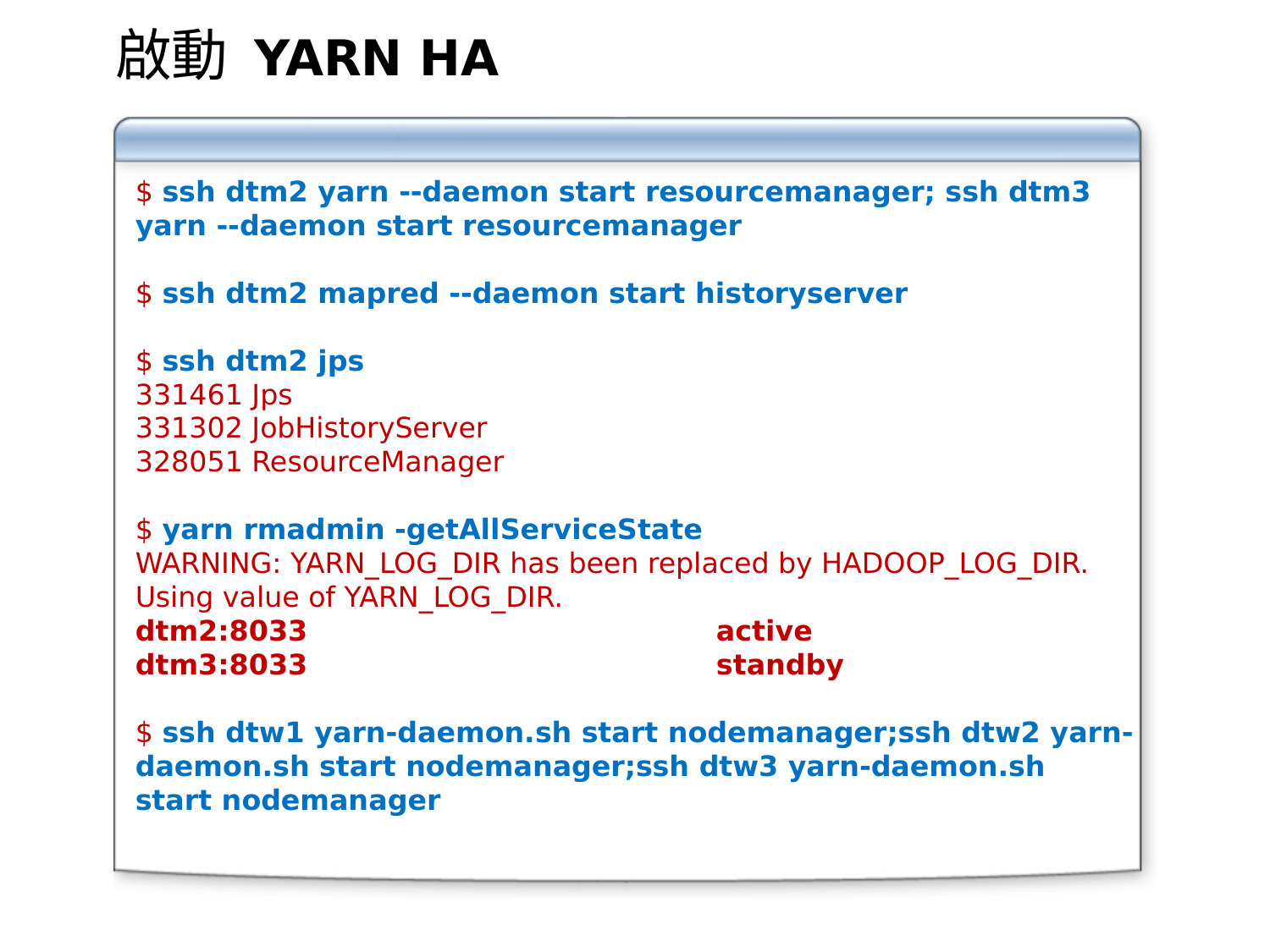

啟動 YARN HA
$ ssh dtm2 yarn --daemon start resourcemanager; ssh dtm3 yarn --daemon start resourcemanager

$ ssh dtm2 mapred --daemon start historyserver

$ ssh dtm2 jps
331461 Jps
331302 JobHistoryServer
328051 ResourceManager

$ yarn rmadmin -getAllServiceState
WARNING: YARN_LOG_DIR has been replaced by HADOOP_LOG_DIR. Using value of YARN_LOG_DIR.
dtm2:8033                                          active
dtm3:8033                                          standby

$ ssh dtw1 yarn-daemon.sh start nodemanager;ssh dtw2 yarn-daemon.sh start nodemanager;ssh dtw3 yarn-daemon.sh  start nodemanager